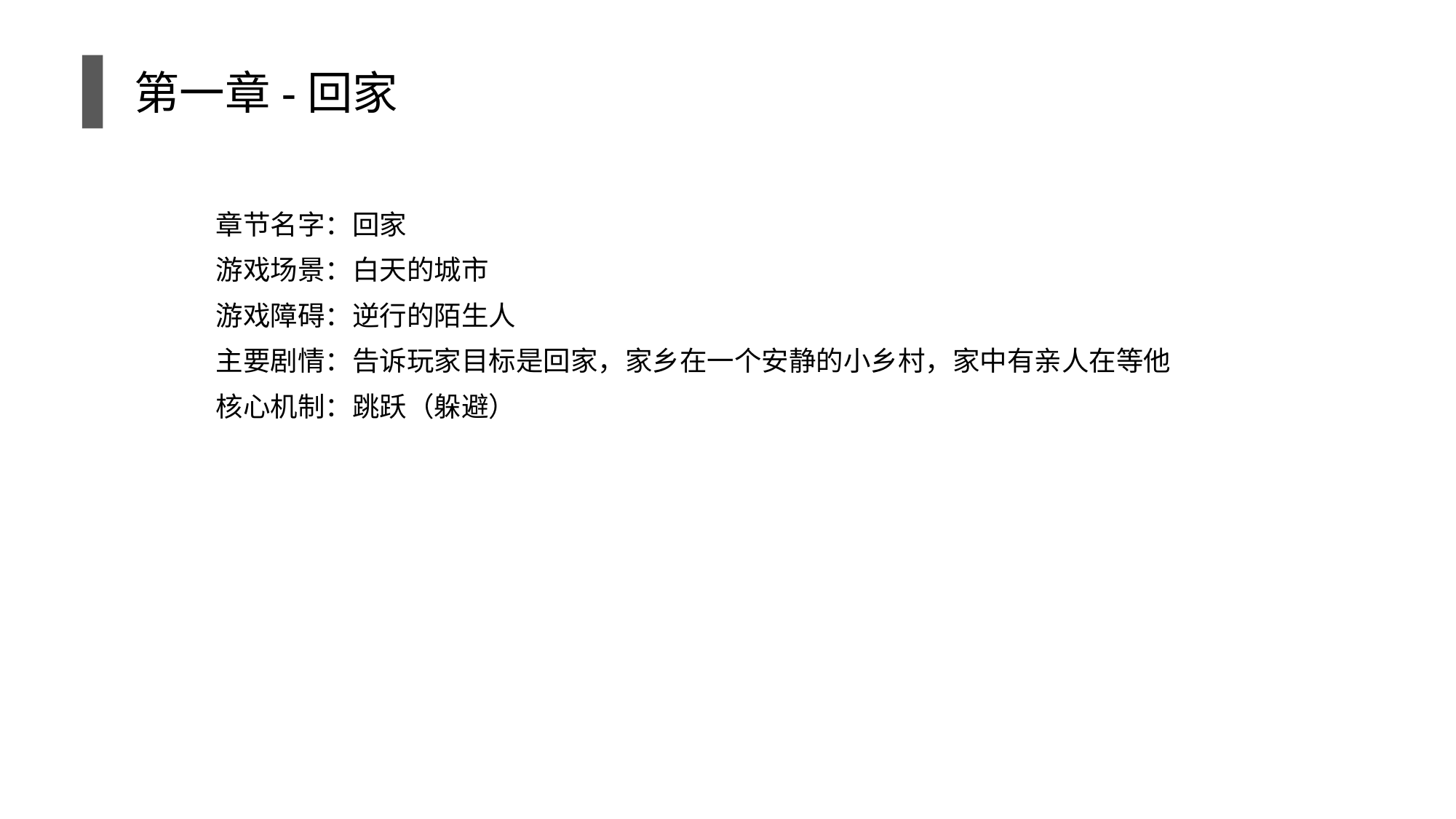

第一章-回家
章节名字：回家
游戏场景：白天的城市
游戏障碍：逆行的陌生人
主要剧情：告诉玩家目标是回家，家乡在一个安静的小乡村，家中有亲人在等他
核心机制：跳跃（躲避）